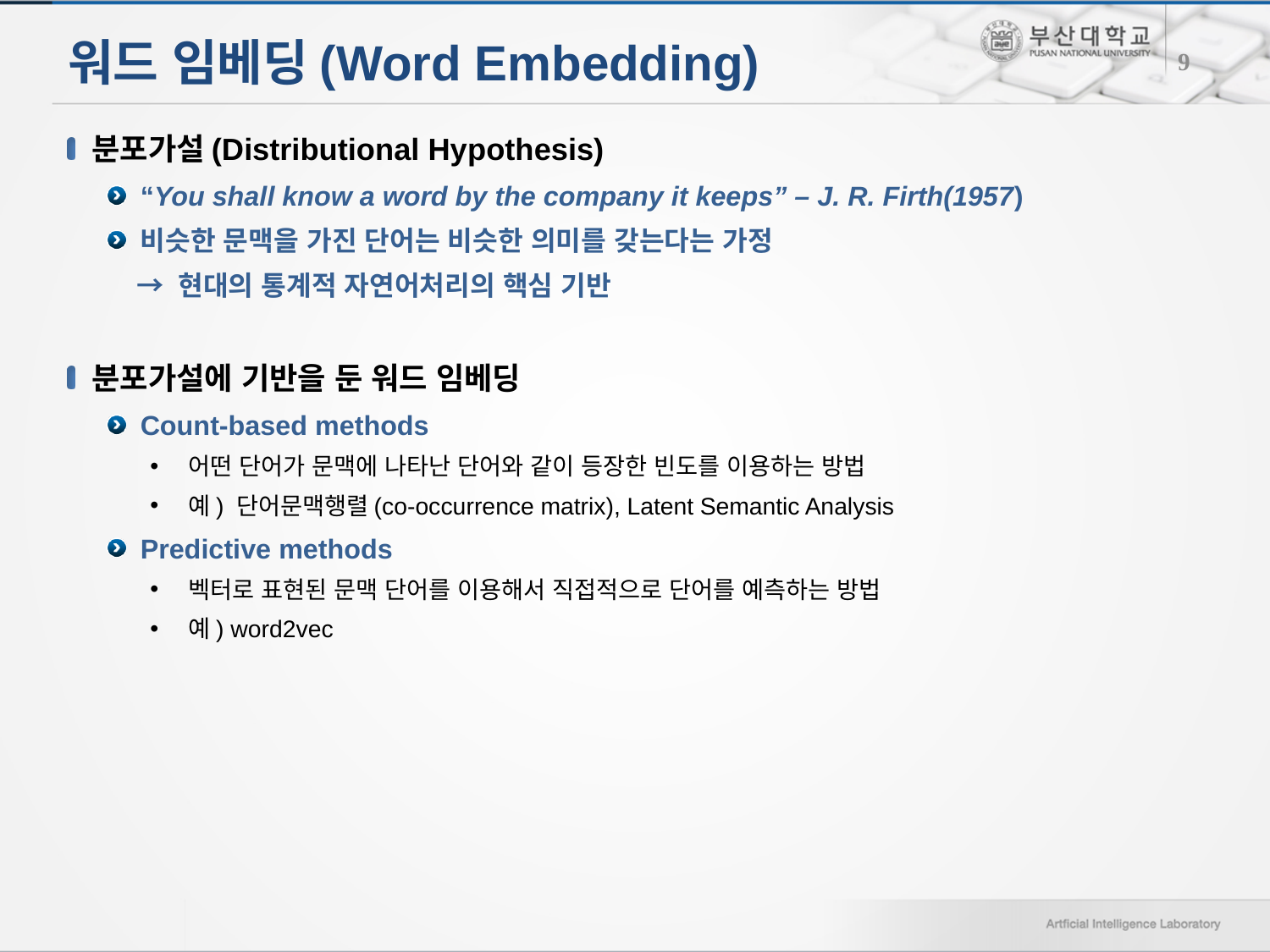

# 워드 임베딩(Word Embedding)
9
분포가설(Distributional Hypothesis)
“You shall know a word by the company it keeps” – J. R. Firth(1957)
비슷한 문맥을 가진 단어는 비슷한 의미를 갖는다는 가정
    → 현대의 통계적 자연어처리의 핵심 기반

분포가설에 기반을 둔 워드 임베딩
Count-based methods
어떤 단어가 문맥에 나타난 단어와 같이 등장한 빈도를 이용하는 방법
예) 단어문맥행렬(co-occurrence matrix), Latent Semantic Analysis
Predictive methods
벡터로 표현된 문맥 단어를 이용해서 직접적으로 단어를 예측하는 방법
예) word2vec